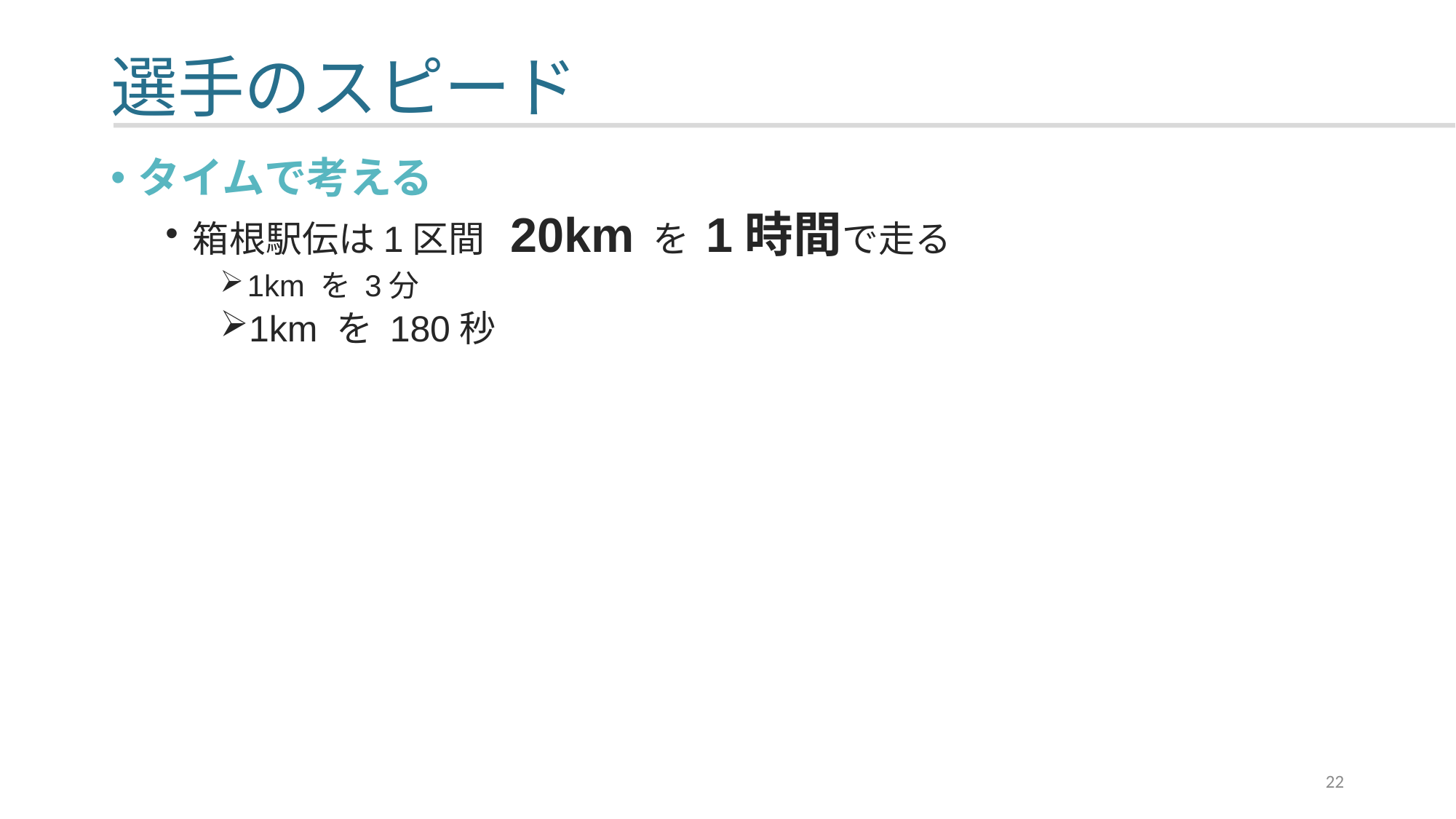

# 選手のスピード
タイムで考える
箱根駅伝は1区間  20km を 1時間で走る
1km を 3分
1km を 180秒
22